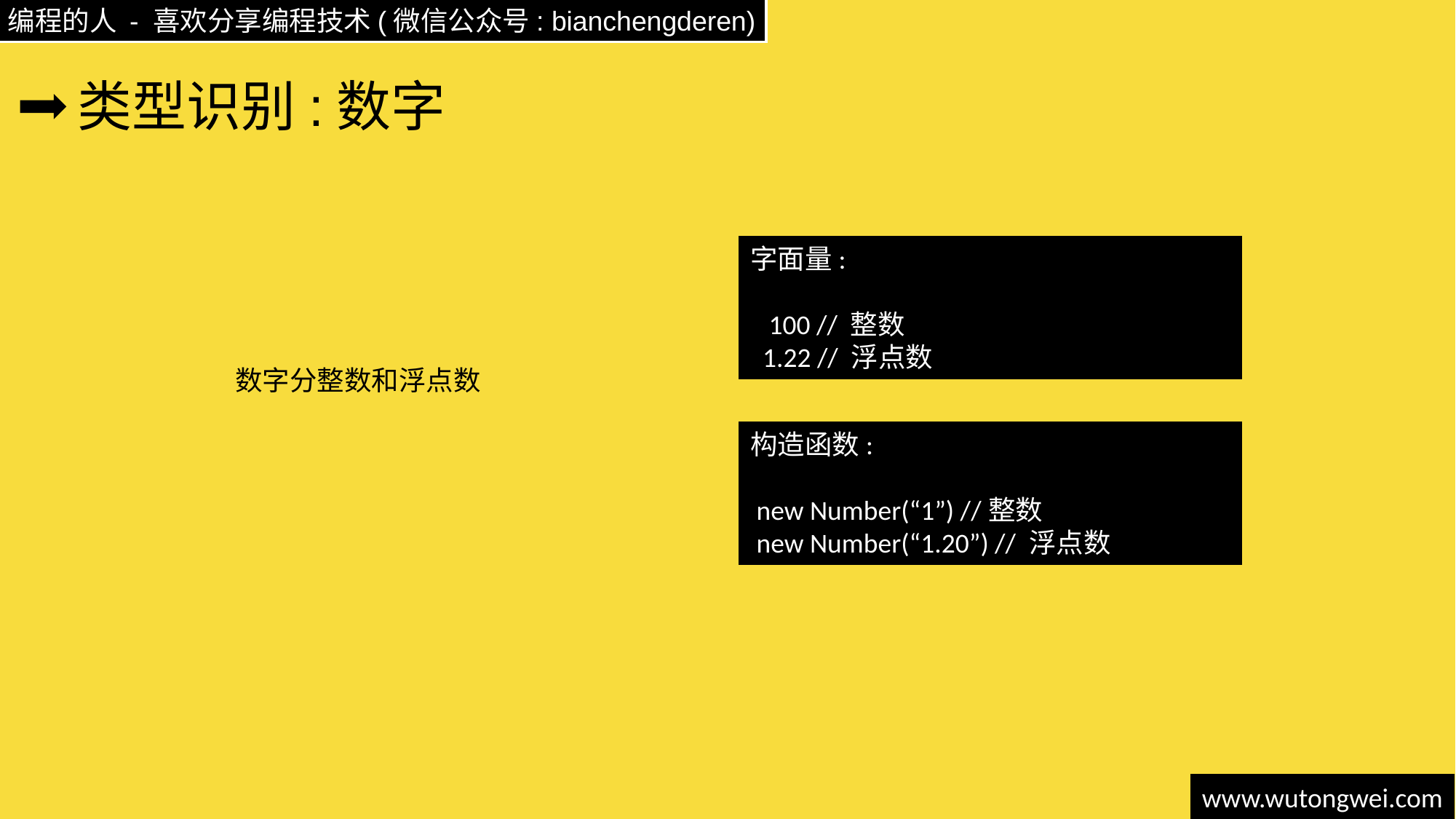

# 类型识别:数字
字面量:

   100 // 整数
  1.22 // 浮点数
数字分整数和浮点数
构造函数:

 new Number(“1”) //整数
 new Number(“1.20”) // 浮点数